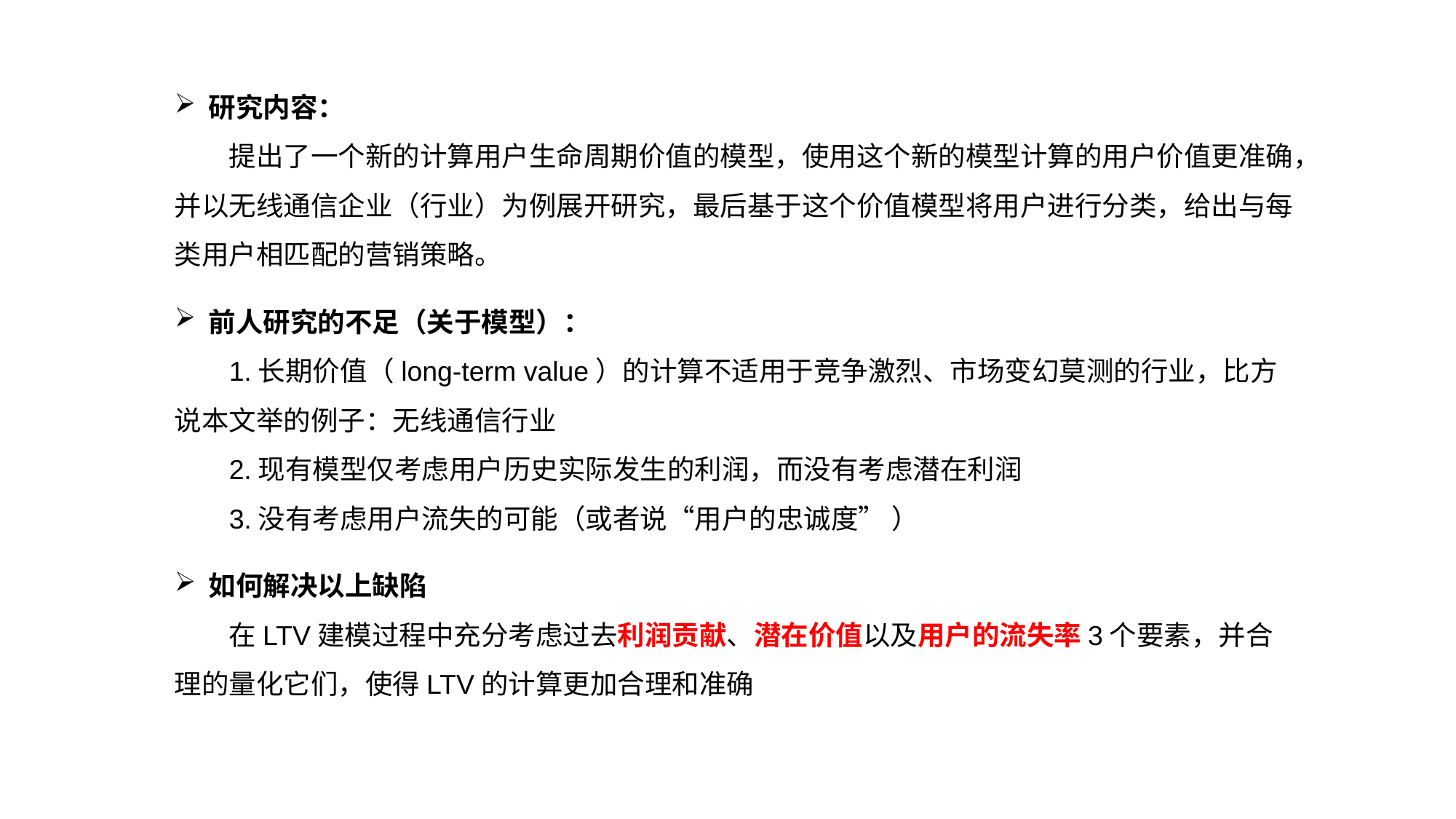

研究内容：
提出了一个新的计算用户生命周期价值的模型，使用这个新的模型计算的用户价值更准确，并以无线通信企业（行业）为例展开研究，最后基于这个价值模型将用户进行分类，给出与每类用户相匹配的营销策略。
前人研究的不足（关于模型）：
1.长期价值（long-term value）的计算不适用于竞争激烈、市场变幻莫测的行业，比方说本文举的例子：无线通信行业
2.现有模型仅考虑用户历史实际发生的利润，而没有考虑潜在利润
3.没有考虑用户流失的可能（或者说“用户的忠诚度” ）
如何解决以上缺陷
在LTV建模过程中充分考虑过去利润贡献、潜在价值以及用户的流失率3个要素，并合理的量化它们，使得LTV的计算更加合理和准确